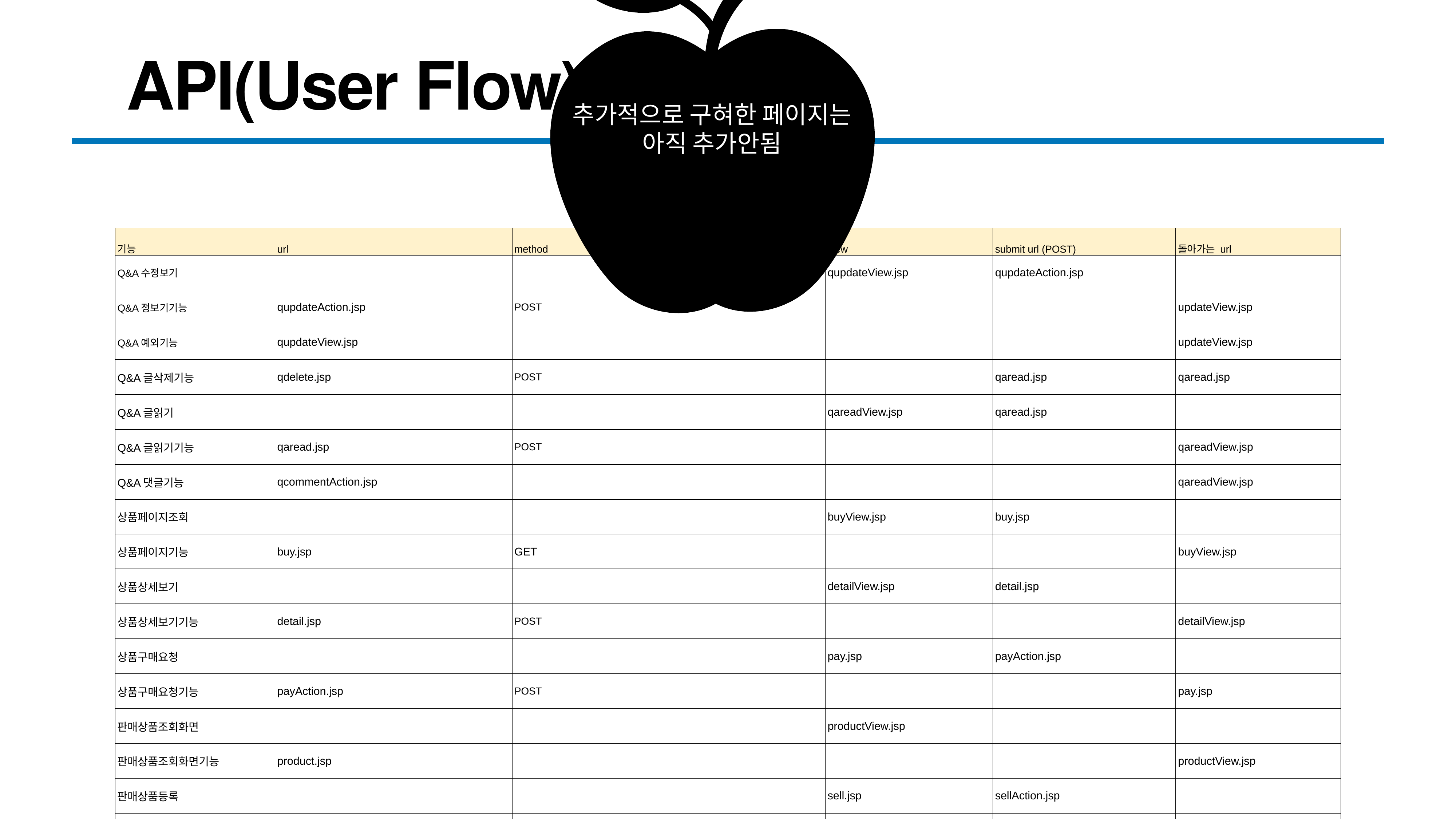

# API(User Flow)
추가적으로 구혀한 페이지는 아직 추가안됨

| 기능 | url | method | view | submit url (POST) | 돌아가는 url |
| --- | --- | --- | --- | --- | --- |
| Q&A수정보기 |  |  | qupdateView.jsp | qupdateAction.jsp |  |
| Q&A정보기기능 | qupdateAction.jsp | POST |  |  | updateView.jsp |
| Q&A예외기능 | qupdateView.jsp |  |  |  | updateView.jsp |
| Q&A글삭제기능 | qdelete.jsp | POST |  | qaread.jsp | qaread.jsp |
| Q&A글읽기 |  |  | qareadView.jsp | qaread.jsp |  |
| Q&A글읽기기능 | qaread.jsp | POST |  |  | qareadView.jsp |
| Q&A댓글기능 | qcommentAction.jsp |  |  |  | qareadView.jsp |
| 상품페이지조회 |  |  | buyView.jsp | buy.jsp |  |
| 상품페이지기능 | buy.jsp | GET |  |  | buyView.jsp |
| 상품상세보기 |  |  | detailView.jsp | detail.jsp |  |
| 상품상세보기기능 | detail.jsp | POST |  |  | detailView.jsp |
| 상품구매요청 |  |  | pay.jsp | payAction.jsp |  |
| 상품구매요청기능 | payAction.jsp | POST |  |  | pay.jsp |
| 판매상품조회화면 |  |  | productView.jsp |  |  |
| 판매상품조회화면기능 | product.jsp |  |  |  | productView.jsp |
| 판매상품등록 |  |  | sell.jsp | sellAction.jsp |  |
| 판매상품등록기능 | sellAction.jsp | POST |  |  | sell.jsp |